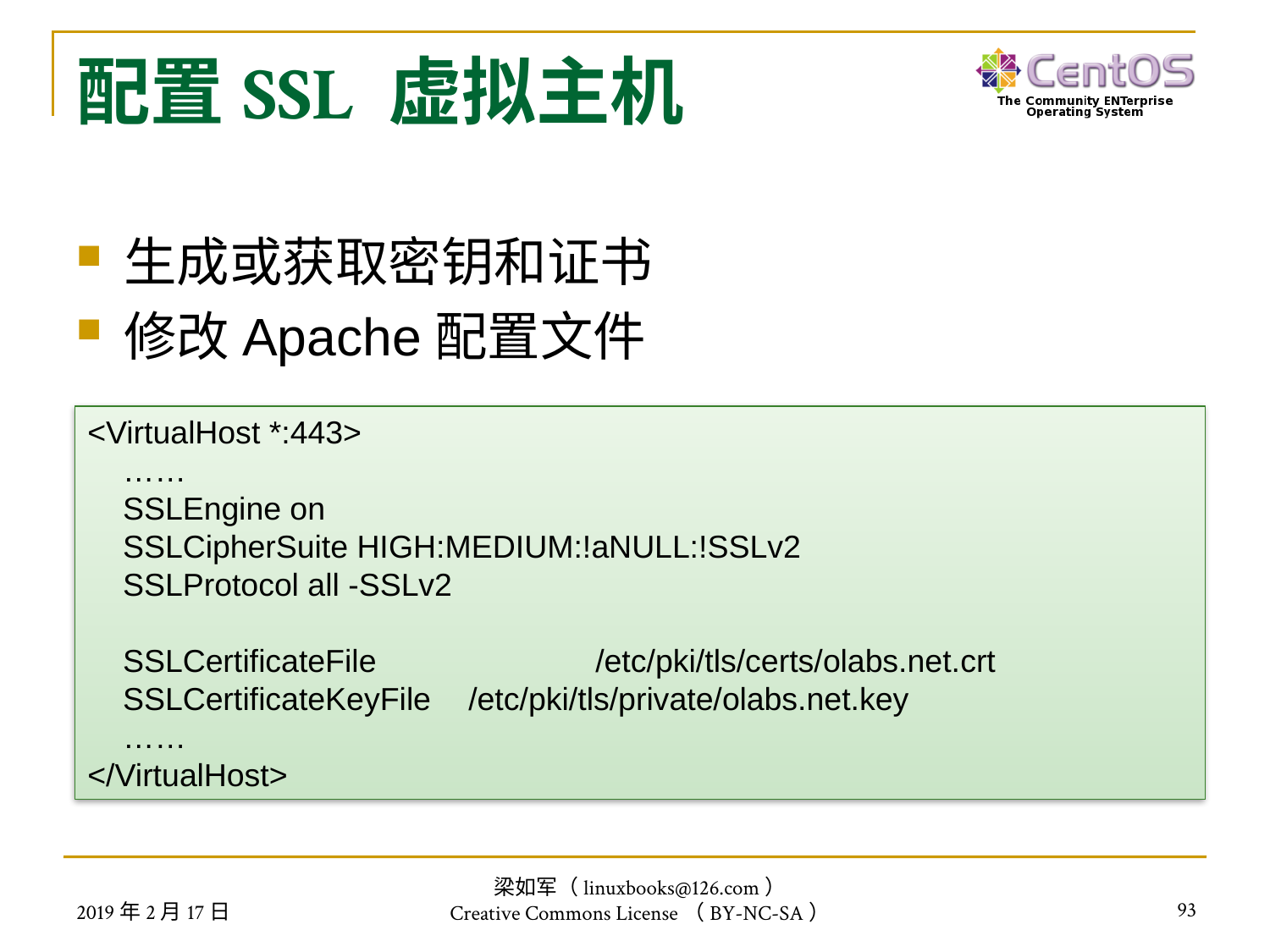

# 配置SSL 虚拟主机
生成或获取密钥和证书
修改Apache配置文件
<VirtualHost *:443>
    ……
    SSLEngine on
    SSLCipherSuite HIGH:MEDIUM:!aNULL:!SSLv2
    SSLProtocol all -SSLv2

    SSLCertificateFile		/etc/pki/tls/certs/olabs.net.crt
    SSLCertificateKeyFile	/etc/pki/tls/private/olabs.net.key
    ……
</VirtualHost>
93
2019年2月17日
梁如军（linuxbooks@126.com）
Creative Commons License（BY-NC-SA）